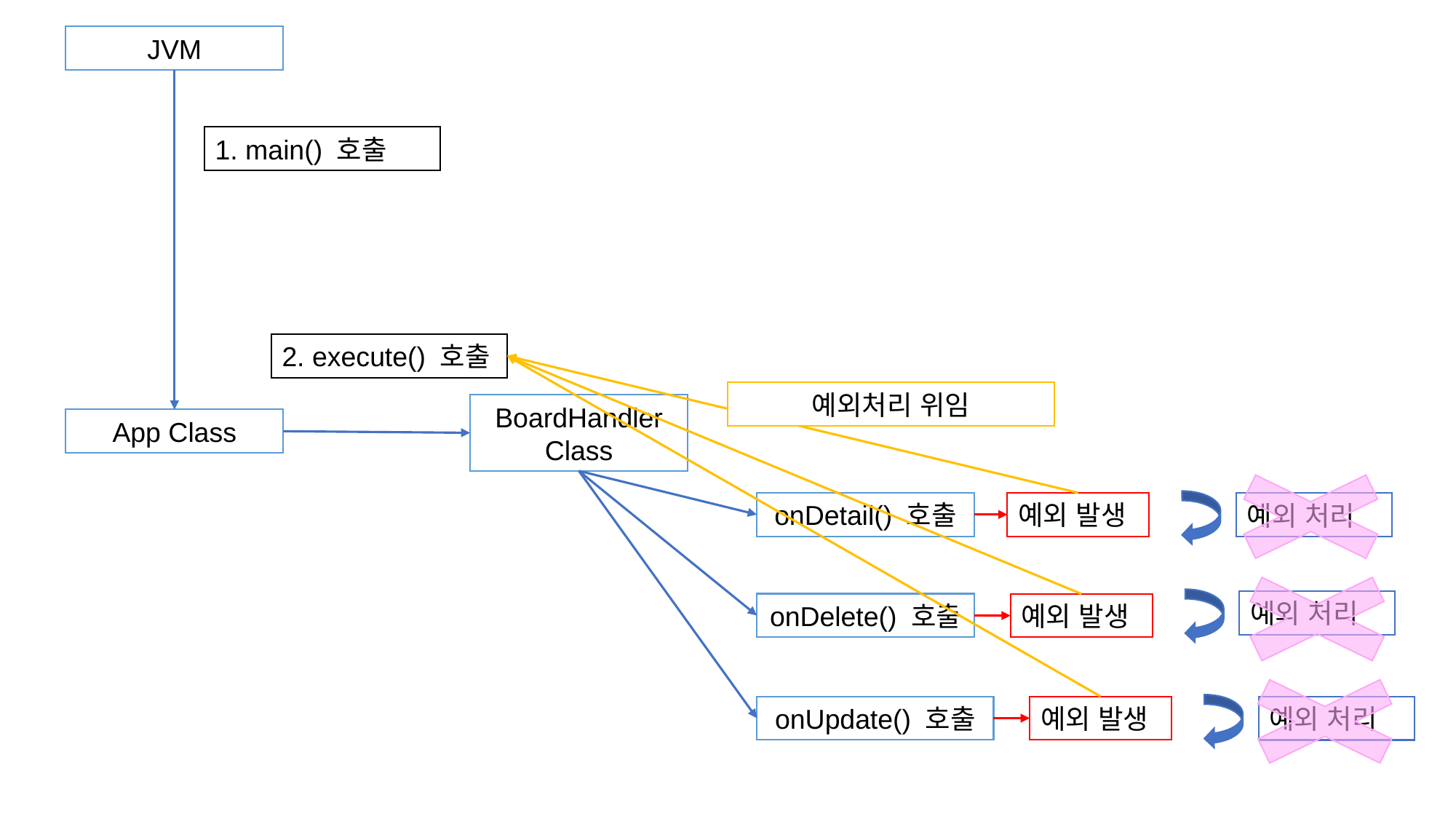

JVM
1. main() 호출
2. execute() 호출
예외처리 위임
BoardHandler Class
App Class

onDetail() 호출
예외 발생
예외 처리

예외 처리
onDelete() 호출
예외 발생

onUpdate() 호출
예외 발생
예외 처리